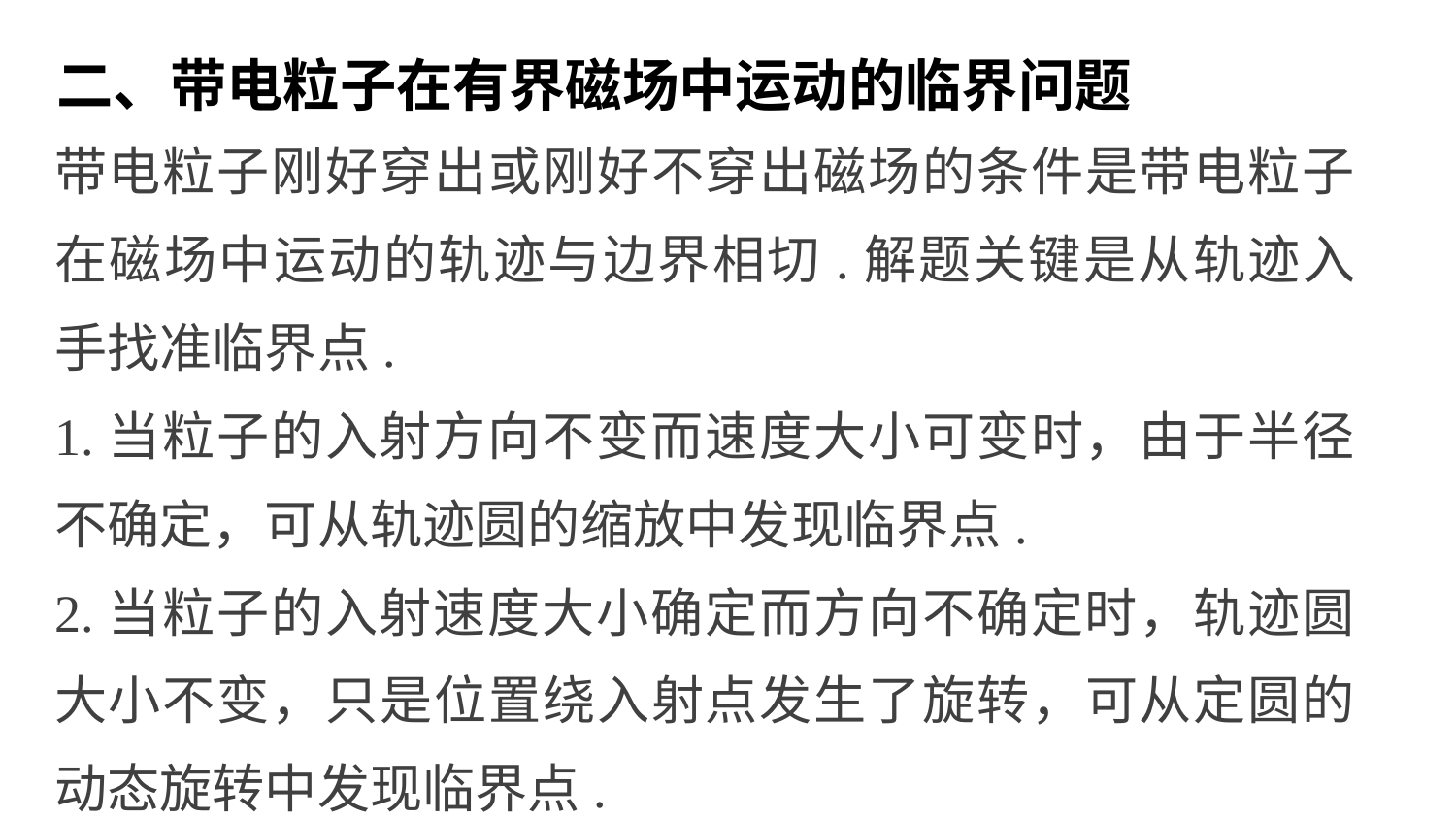

二、带电粒子在有界磁场中运动的临界问题
带电粒子刚好穿出或刚好不穿出磁场的条件是带电粒子在磁场中运动的轨迹与边界相切.解题关键是从轨迹入手找准临界点.
1.当粒子的入射方向不变而速度大小可变时，由于半径不确定，可从轨迹圆的缩放中发现临界点.
2.当粒子的入射速度大小确定而方向不确定时，轨迹圆大小不变，只是位置绕入射点发生了旋转，可从定圆的动态旋转中发现临界点.